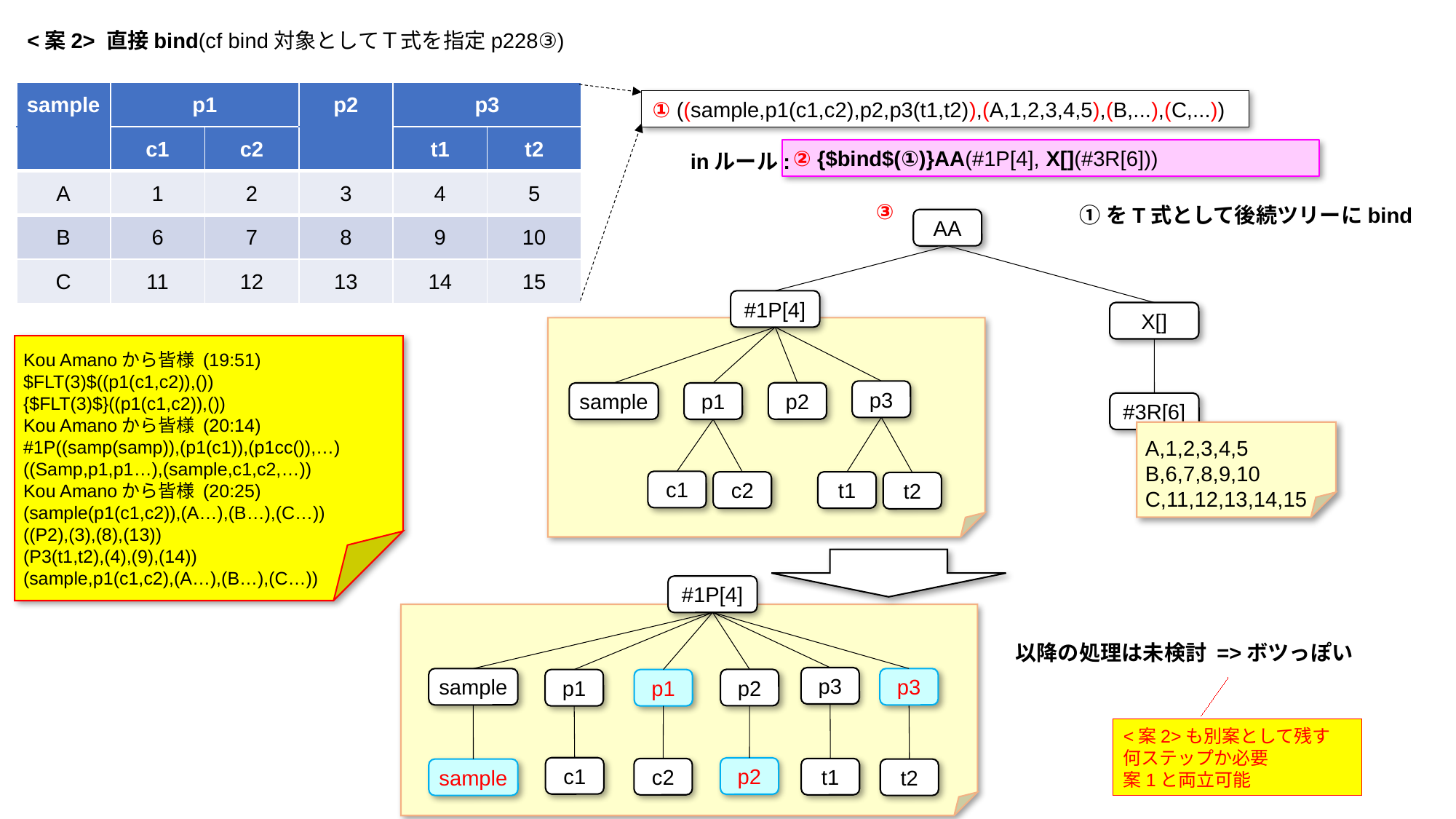

<案2> 直接bind(cf bind対象としてＴ式を指定p228③)
| sample | p1 |  | p2 | p3 |  |
| --- | --- | --- | --- | --- | --- |
|  | c1 | c2 |  | t1 | t2 |
| A | 1 | 2 | 3 | 4 | 5 |
| B | 6 | 7 | 8 | 9 | 10 |
| C | 11 | 12 | 13 | 14 | 15 |
① ((sample,p1(c1,c2),p2,p3(t1,t2)),(A,1,2,3,4,5),(B,...),(C,...))
② {$bind$(①)}AA(#1P[4], X[](#3R[6]))
inルール:
③
①をT式として後続ツリーにbind
AA
#1P[4]
X[]

Kou Amanoから皆様 (19:51)
$FLT(3)$((p1(c1,c2)),())
{$FLT(3)$}((p1(c1,c2)),())
Kou Amanoから皆様 (20:14)
#1P((samp(samp)),(p1(c1)),(p1cc()),…)
((Samp,p1,p1…),(sample,c1,c2,…))
Kou Amanoから皆様 (20:25)
(sample(p1(c1,c2)),(A…),(B…),(C…))
((P2),(3),(8),(13))
(P3(t1,t2),(4),(9),(14))
(sample,p1(c1,c2),(A…),(B…),(C…))
p3
p2
sample
p1
#3R[6]
A,1,2,3,4,5
B,6,7,8,9,10
C,11,12,13,14,15
c1
c2
t1
t2

#1P[4]

以降の処理は未検討 =>ボツっぽい
p3
sample
p3
p2
p1
p1
<案2>も別案として残す
何ステップか必要
案1と両立可能
c1
p2
c2
t1
sample
t2